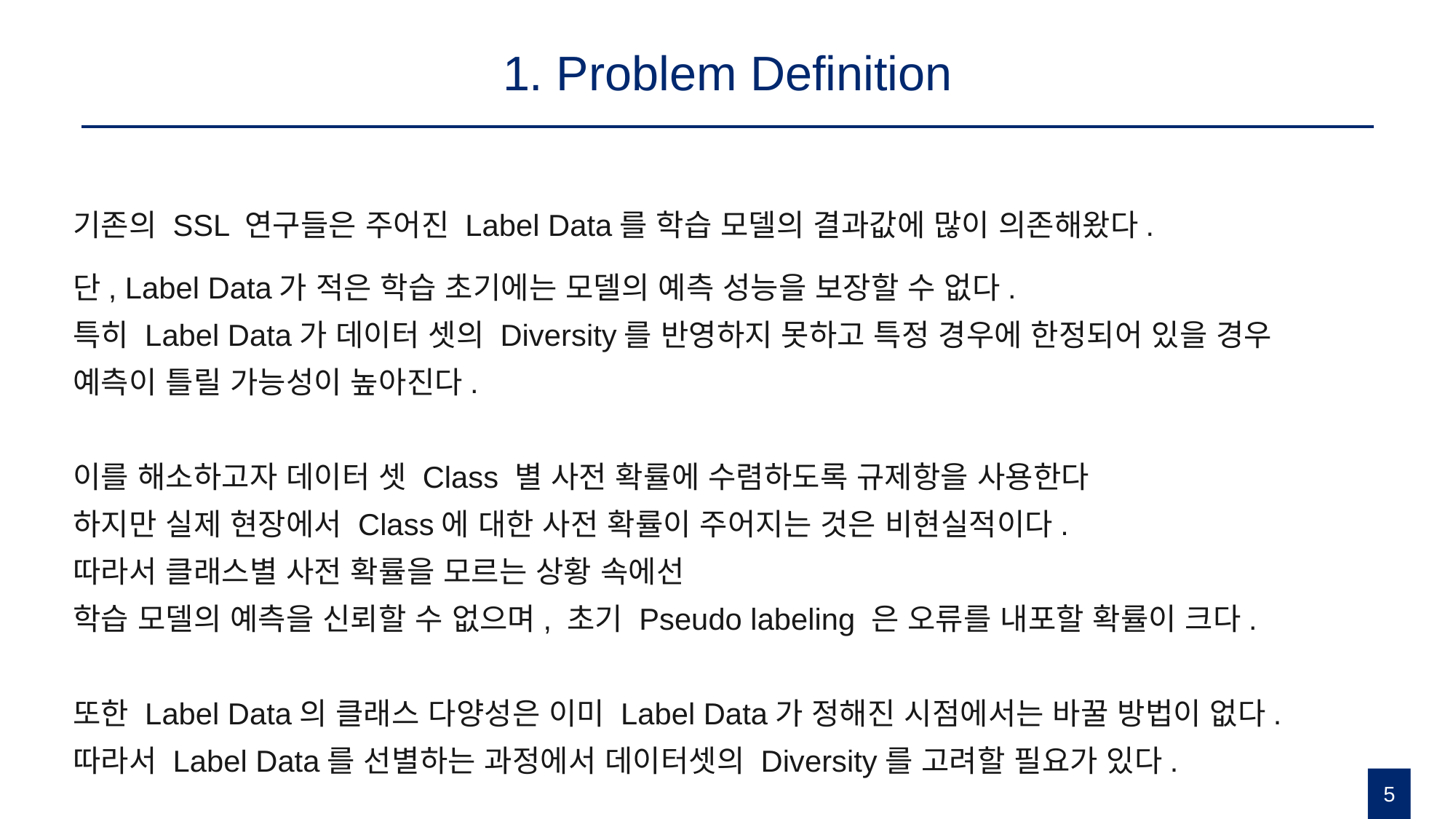

# 1. Problem Definition
기존의 SSL 연구들은 주어진 Label Data를 학습 모델의 결과값에 많이 의존해왔다.
단, Label Data가 적은 학습 초기에는 모델의 예측 성능을 보장할 수 없다.
특히 Label Data가 데이터 셋의 Diversity를 반영하지 못하고 특정 경우에 한정되어 있을 경우 예측이 틀릴 가능성이 높아진다.

이를 해소하고자 데이터 셋 Class 별 사전 확률에 수렴하도록 규제항을 사용한다
하지만 실제 현장에서 Class에 대한 사전 확률이 주어지는 것은 비현실적이다.
따라서 클래스별 사전 확률을 모르는 상황 속에선
학습 모델의 예측을 신뢰할 수 없으며, 초기 Pseudo labeling 은 오류를 내포할 확률이 크다.

또한 Label Data의 클래스 다양성은 이미 Label Data가 정해진 시점에서는 바꿀 방법이 없다.
따라서 Label Data를 선별하는 과정에서 데이터셋의 Diversity를 고려할 필요가 있다.
Semi-supervised learning 중 한 축인 Pseudo labeling 경우 학습 초기에 수렴하지 않는 단점이 있다